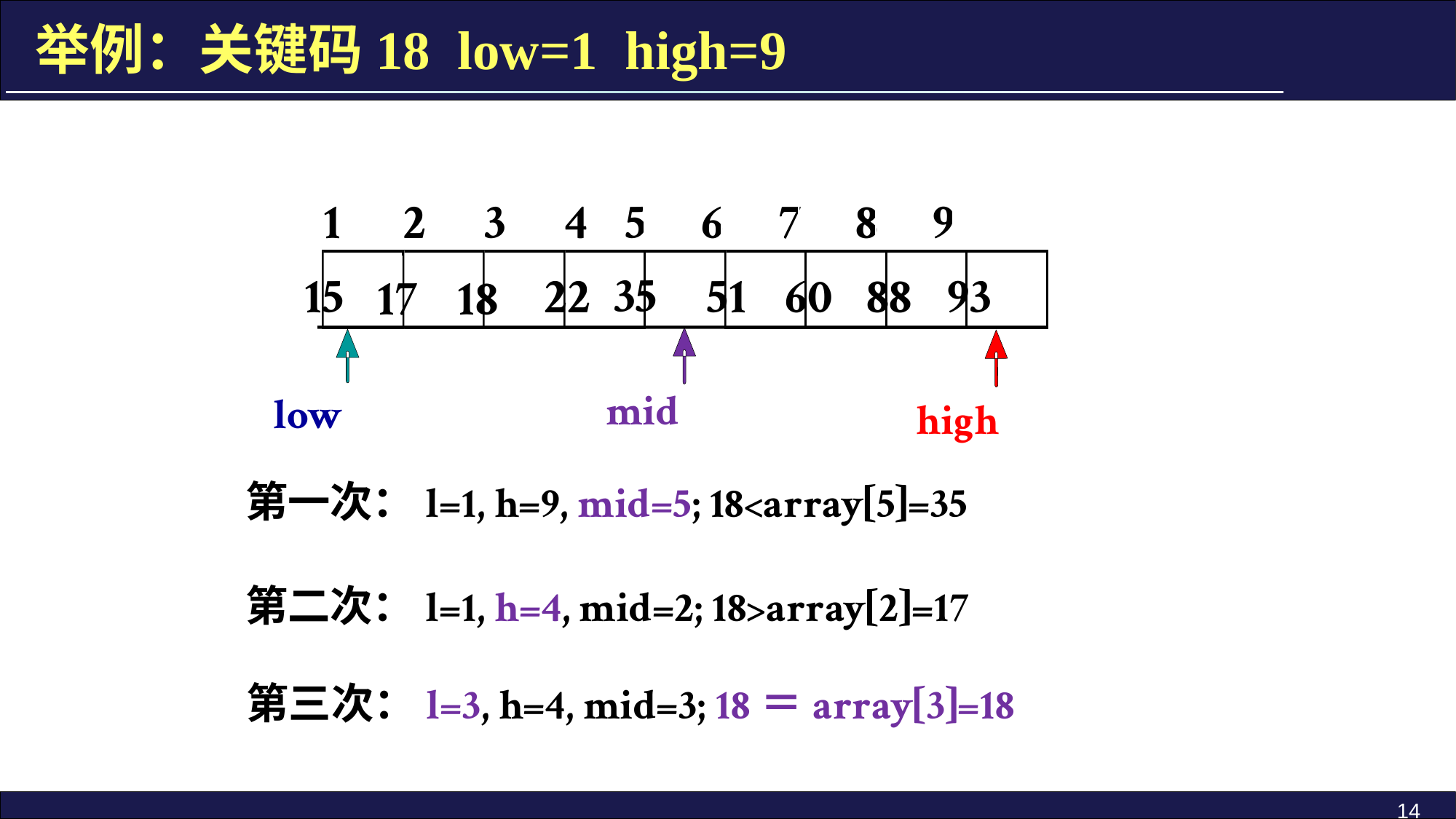

举例：关键码18  low=1  high=9

1

2

3

4

5

6

7

8

9

15

22

51

60

88

93

35
18
17

mid

low

high
第一次：l=1, h=9, mid=5; 18<array[5]=35
第二次：l=1, h=4, mid=2; 18>array[2]=17
第三次：l=3, h=4, mid=3; 18＝array[3]=18
14